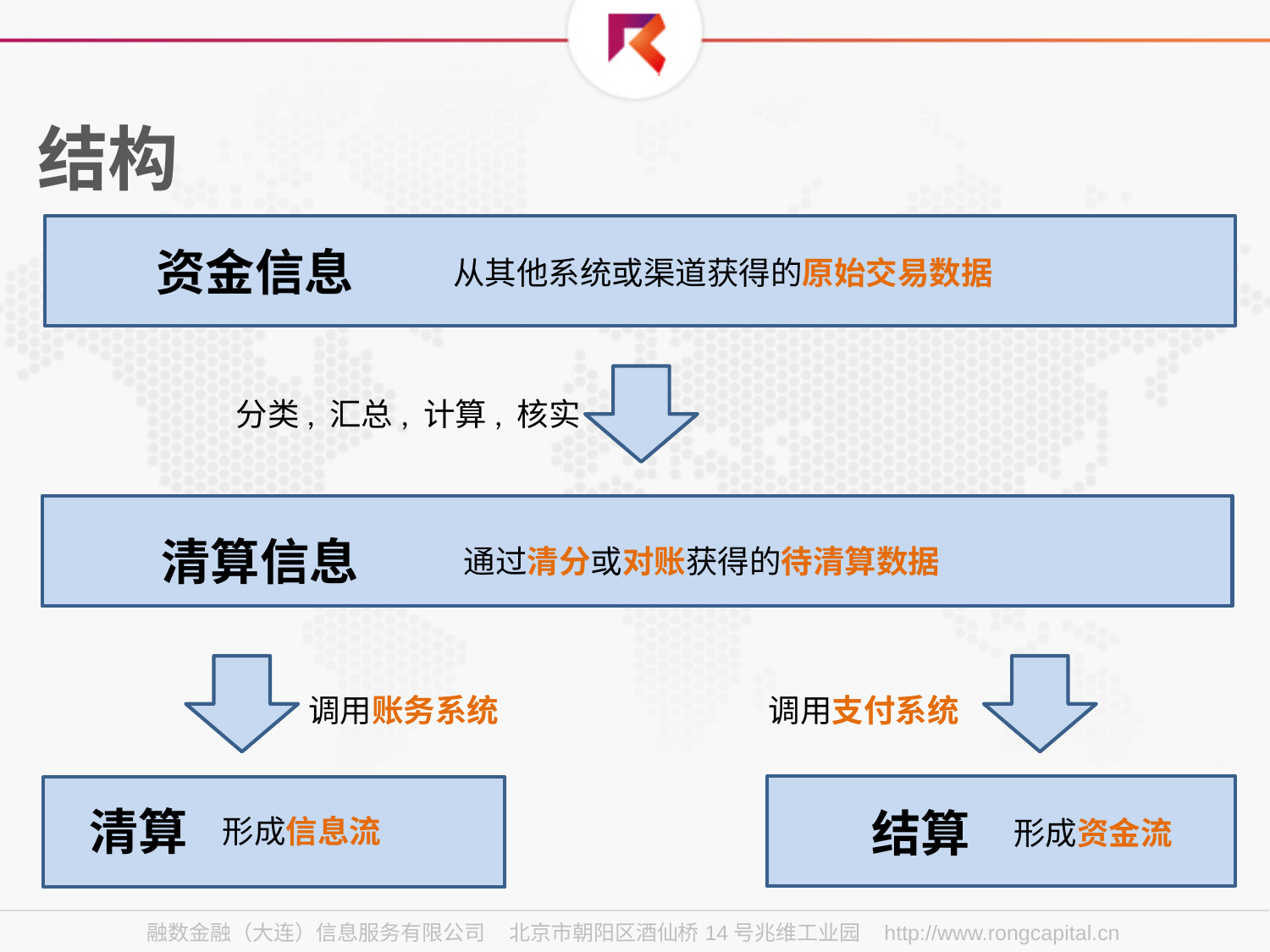

# 结构

资金信息
从其他系统或渠道获得的原始交易数据

分类, 汇总, 计算, 核实

清算信息
通过清分或对账获得的待清算数据

调用账务系统
调用支付系统

清算
结算
形成信息流
形成资金流